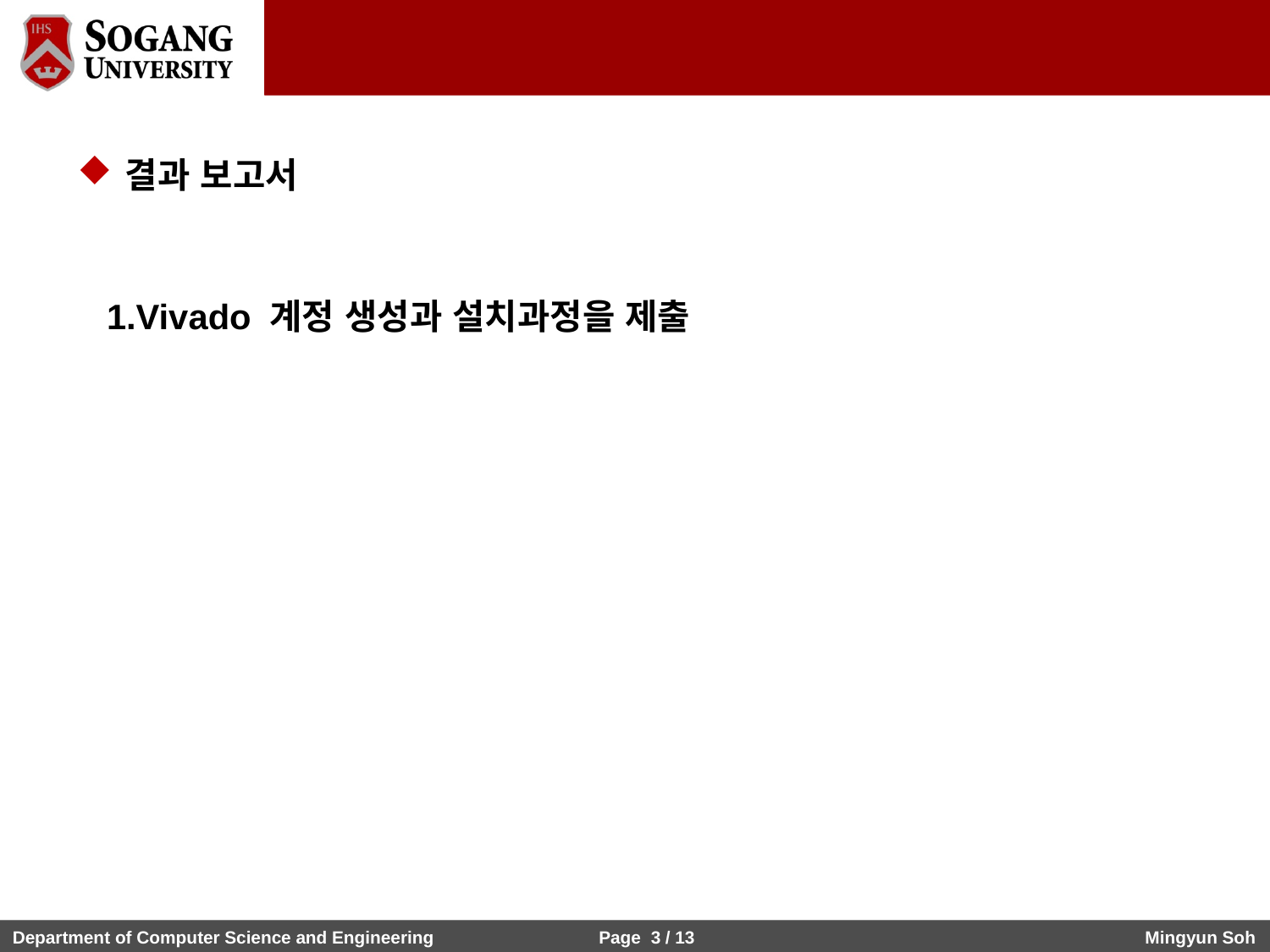

결과 보고서

   1.Vivado 계정 생성과 설치과정을 제출